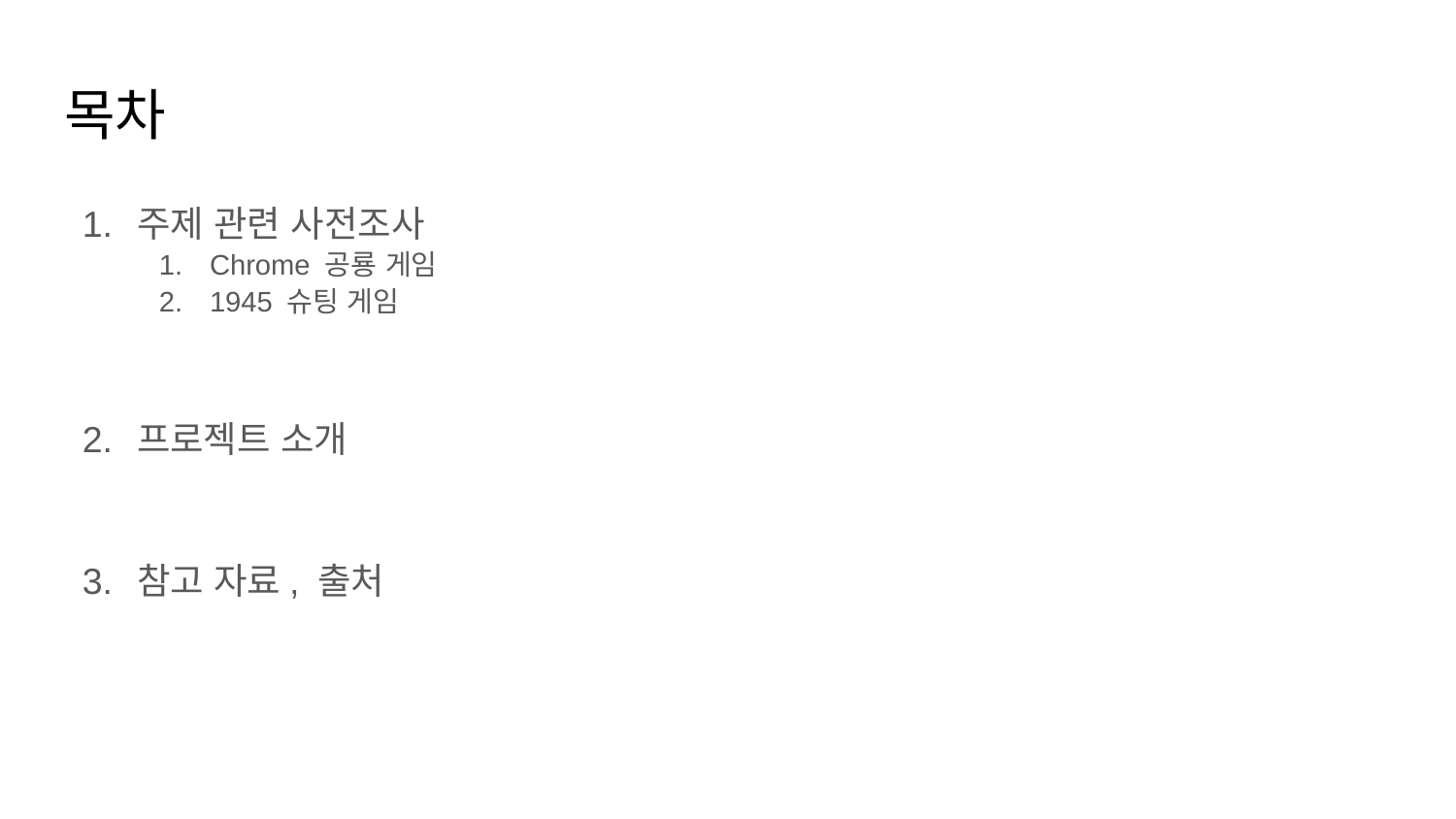

# 목차
주제 관련 사전조사
Chrome 공룡 게임
1945 슈팅 게임

프로젝트 소개

참고 자료, 출처